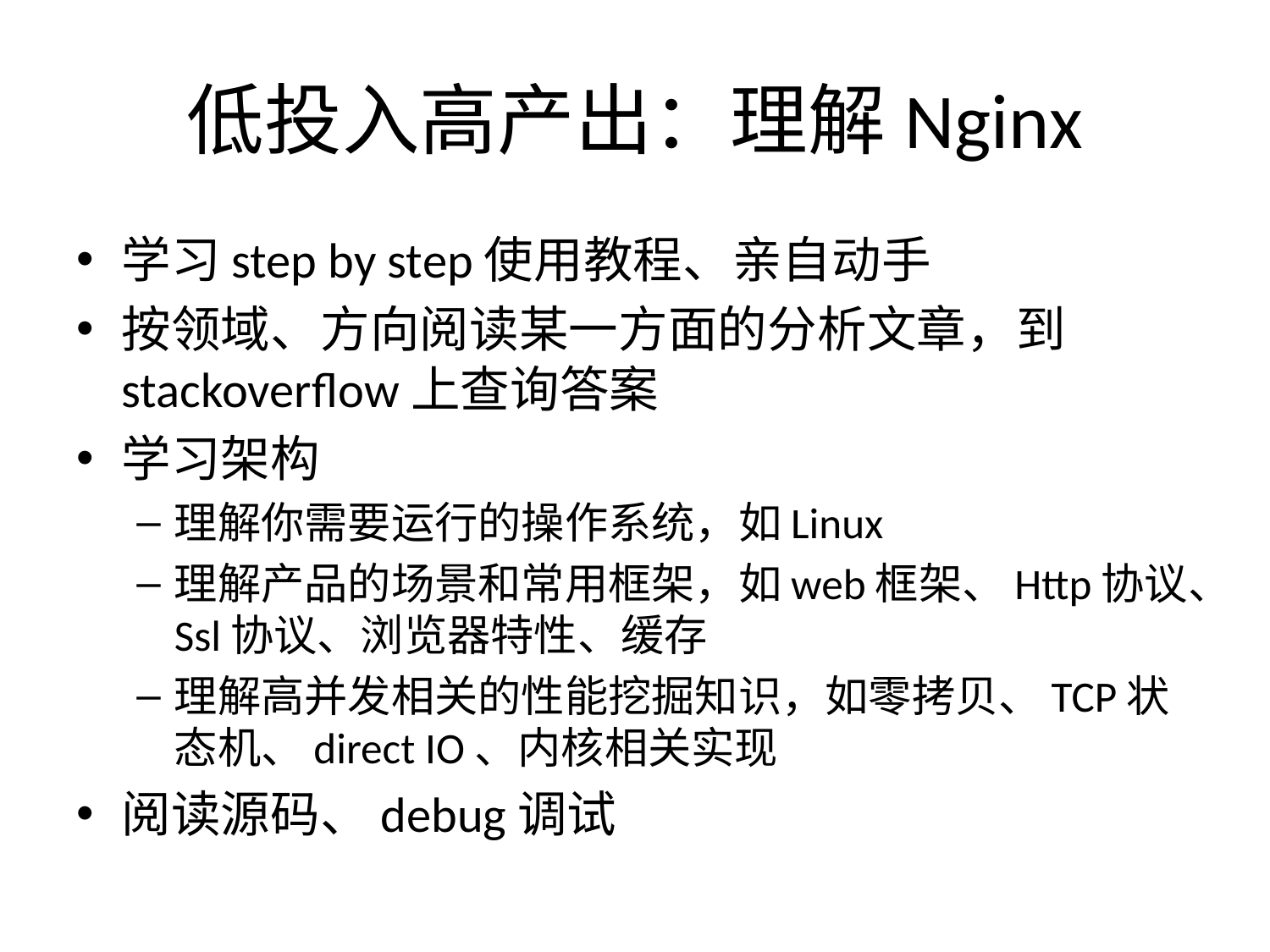

# 低投入高产出：理解Nginx
学习step by step使用教程、亲自动手
按领域、方向阅读某一方面的分析文章，到stackoverflow上查询答案
学习架构
理解你需要运行的操作系统，如Linux
理解产品的场景和常用框架，如web框架、Http协议、Ssl协议、浏览器特性、缓存
理解高并发相关的性能挖掘知识，如零拷贝、TCP状态机、direct IO、内核相关实现
阅读源码、debug调试